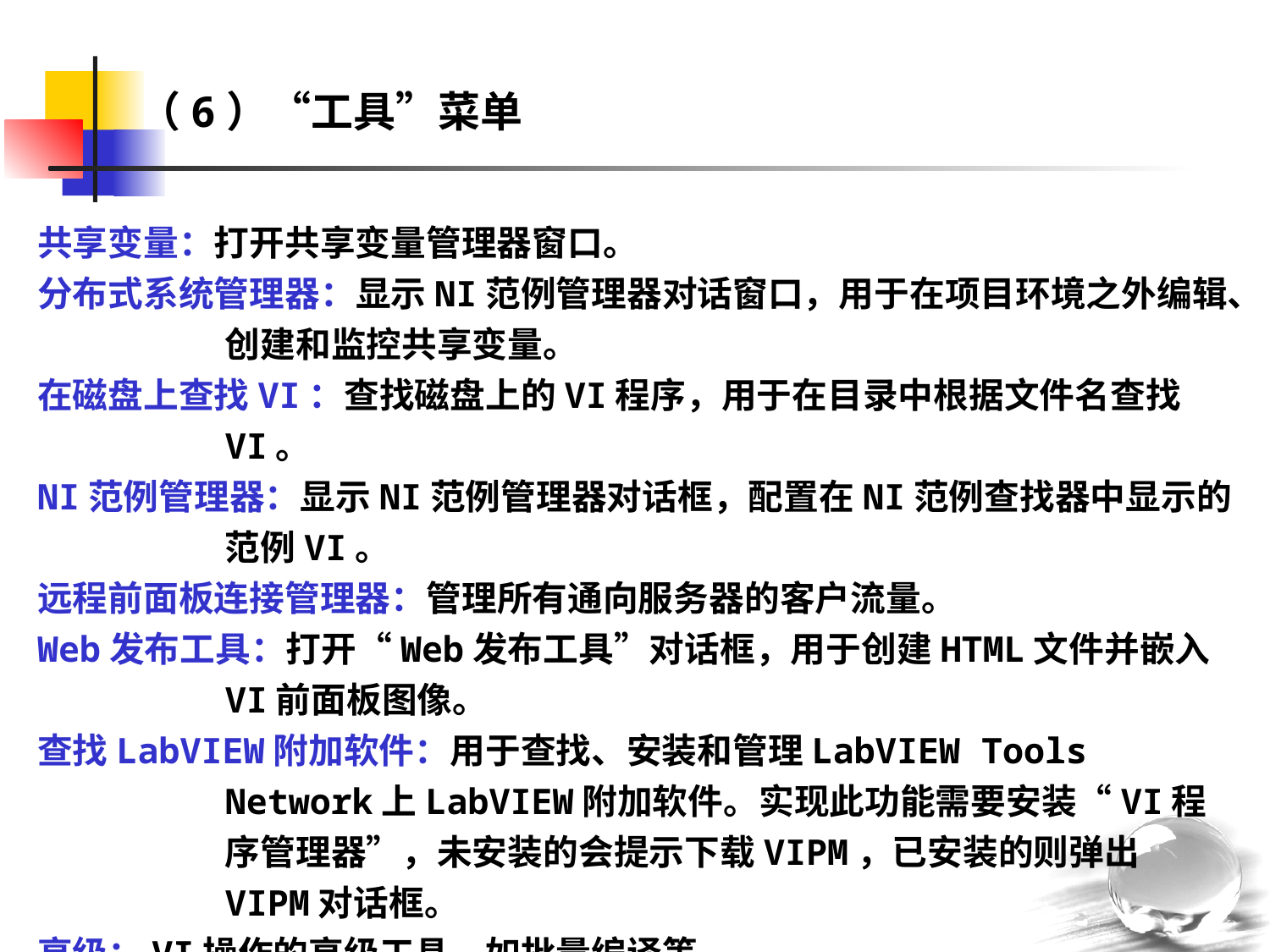

（6）“工具”菜单
共享变量：打开共享变量管理器窗口。
分布式系统管理器：显示NI范例管理器对话窗口，用于在项目环境之外编辑、创建和监控共享变量。
在磁盘上查找VI：查找磁盘上的VI程序，用于在目录中根据文件名查找VI。
NI范例管理器：显示NI范例管理器对话框，配置在NI范例查找器中显示的范例VI。
远程前面板连接管理器：管理所有通向服务器的客户流量。
Web发布工具：打开“Web发布工具”对话框，用于创建HTML文件并嵌入VI前面板图像。
查找LabVIEW附加软件：用于查找、安装和管理LabVIEW Tools Network上LabVIEW附加软件。实现此功能需要安装“VI程序管理器”，未安装的会提示下载VIPM，已安装的则弹出VIPM对话框。
高级：VI操作的高级工具，如批量编译等。
选项：自定义LabVIEW环境和VI的特性。